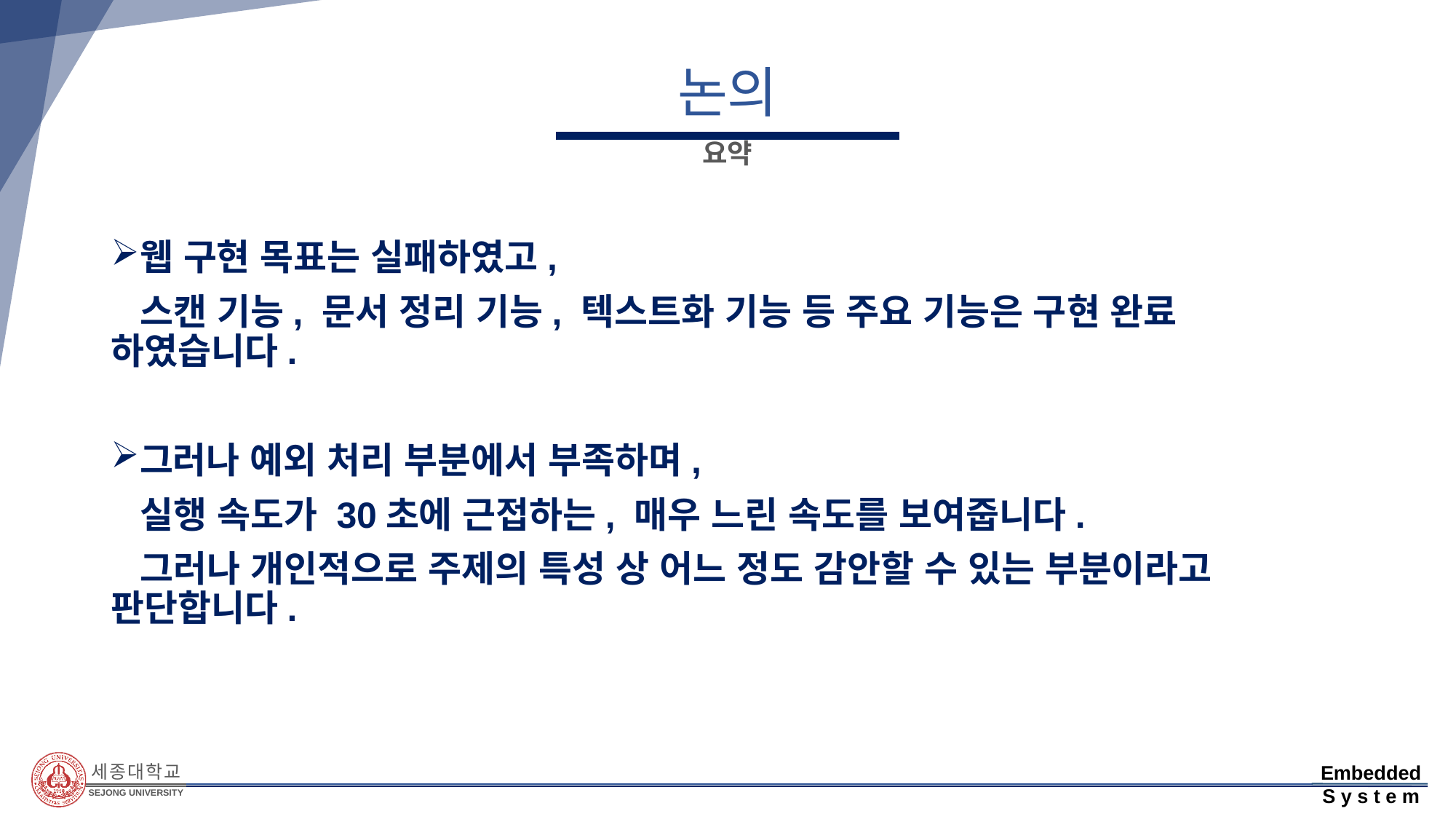

# 논의
요약

웹 구현 목표는 실패하였고,
  스캔 기능, 문서 정리 기능, 텍스트화 기능 등 주요 기능은 구현 완료 하였습니다.

그러나 예외 처리 부분에서 부족하며,
  실행 속도가 30초에 근접하는, 매우 느린 속도를 보여줍니다.
  그러나 개인적으로 주제의 특성 상 어느 정도 감안할 수 있는 부분이라고 판단합니다.